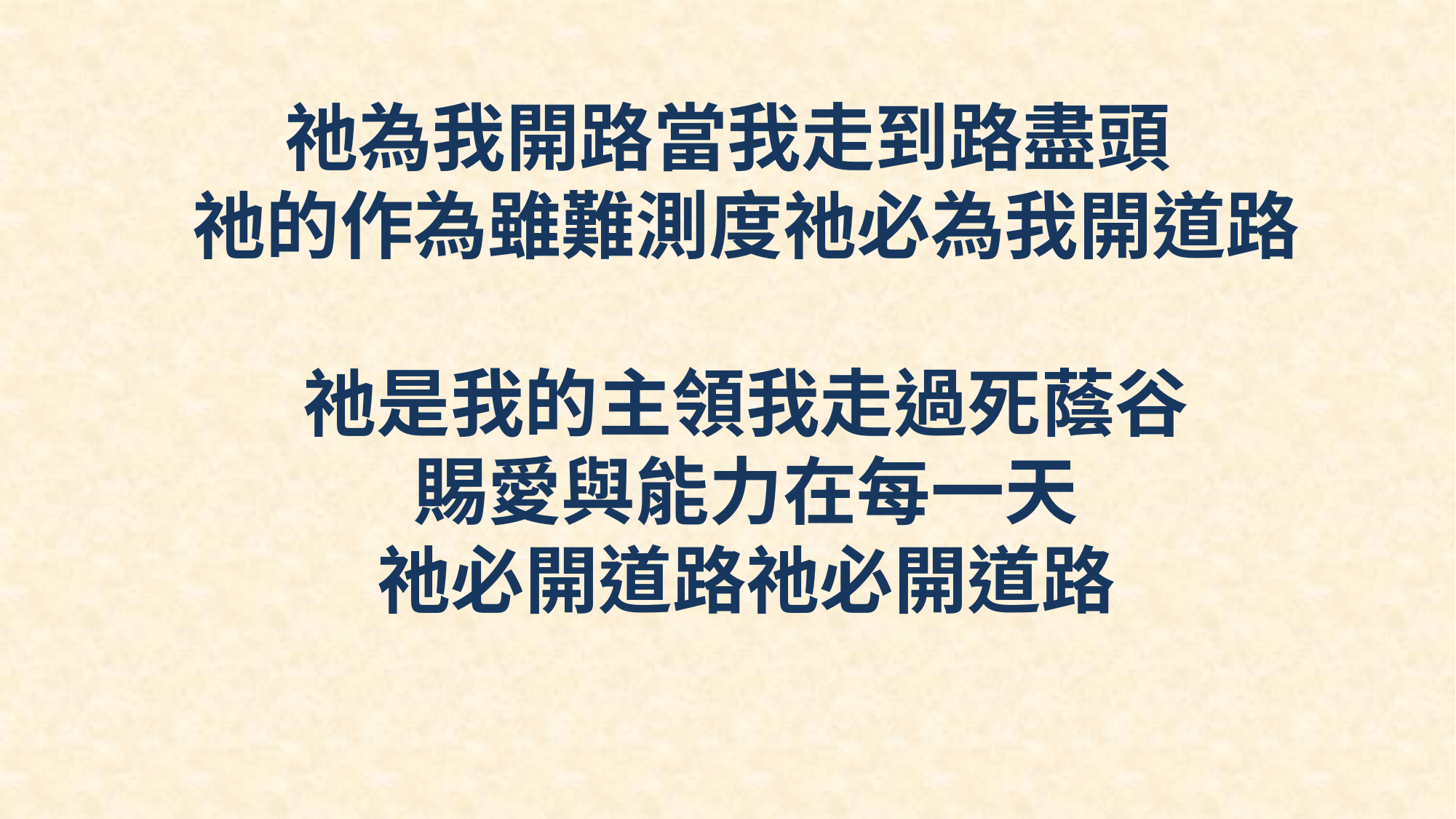

祂為我開路當我走到路盡頭
祂的作為雖難測度祂必為我開道路
祂是我的主領我走過死蔭谷
賜愛與能力在每一天
祂必開道路祂必開道路